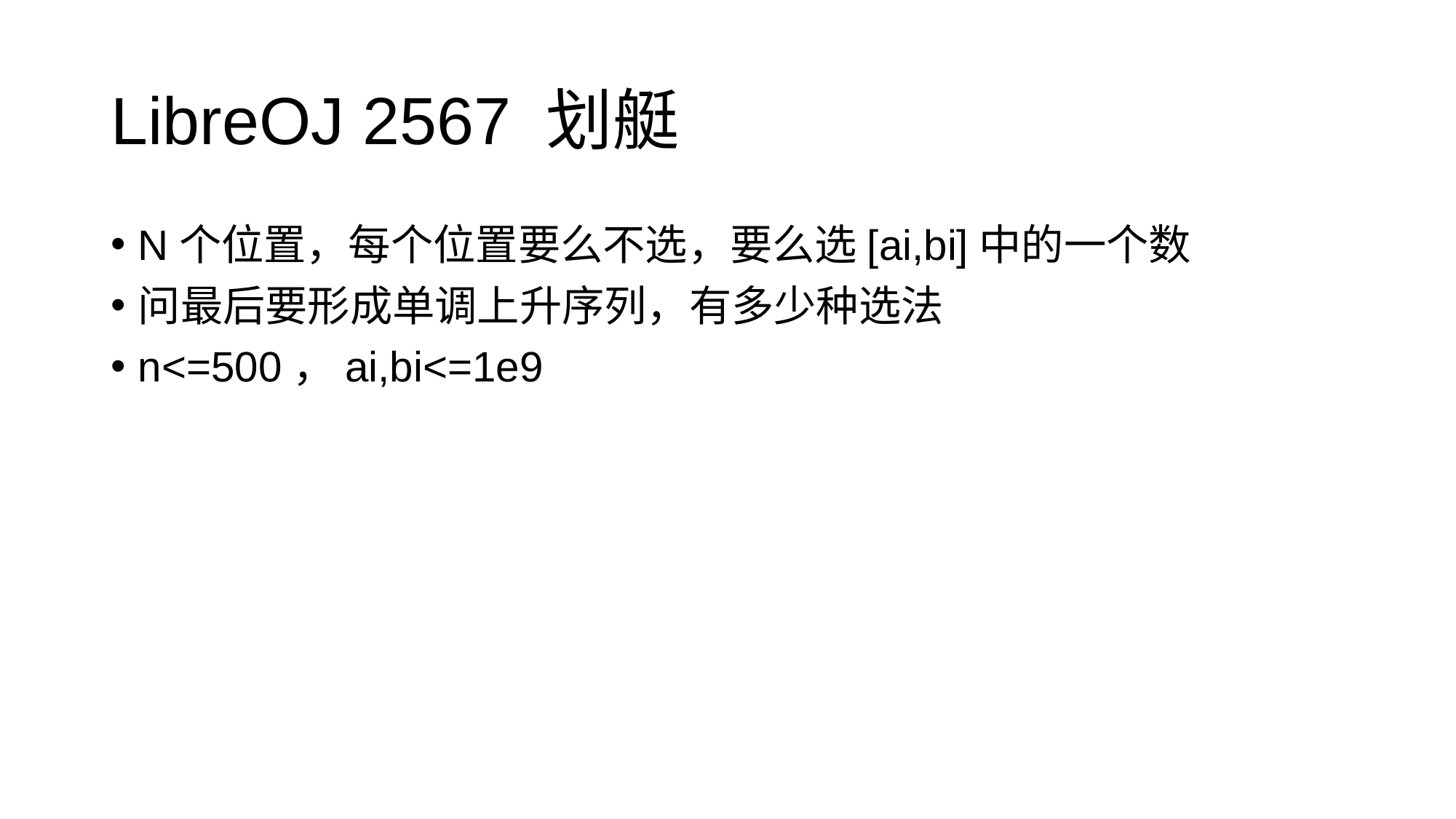

# LibreOJ 2567 划艇
N个位置，每个位置要么不选，要么选[ai,bi]中的一个数
问最后要形成单调上升序列，有多少种选法
n<=500，ai,bi<=1e9